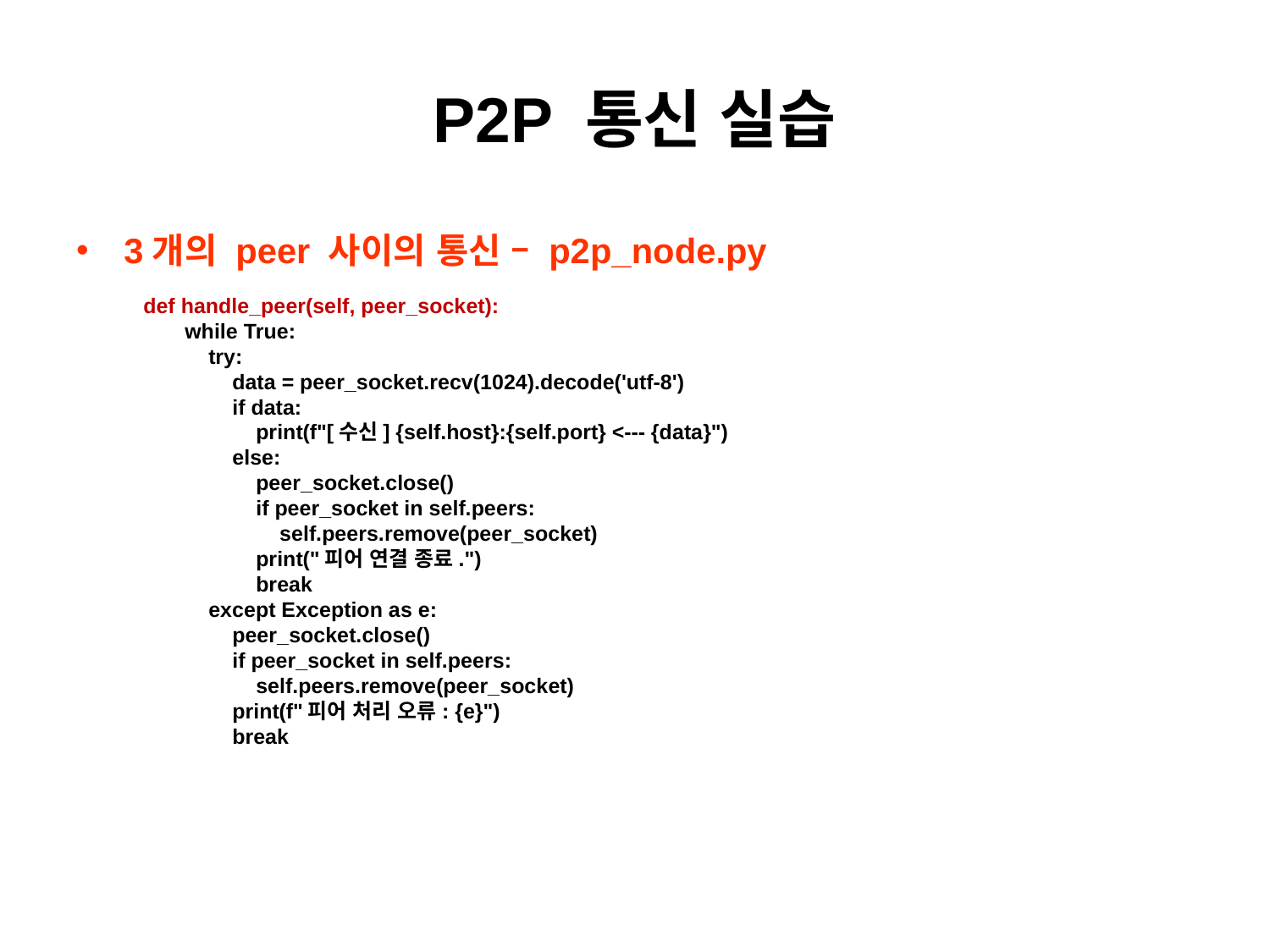

# P2P 통신 실습
3개의 peer 사이의 통신 – p2p_node.py
 def handle_peer(self, peer_socket):
        while True:
            try:
                data = peer_socket.recv(1024).decode('utf-8')
                if data:
                    print(f"[수신] {self.host}:{self.port} <--- {data}")
                else:
                    peer_socket.close()
                    if peer_socket in self.peers:
                        self.peers.remove(peer_socket)
                    print("피어 연결 종료.")
                    break
            except Exception as e:
                peer_socket.close()
                if peer_socket in self.peers:
                    self.peers.remove(peer_socket)
                print(f"피어 처리 오류: {e}")
                break